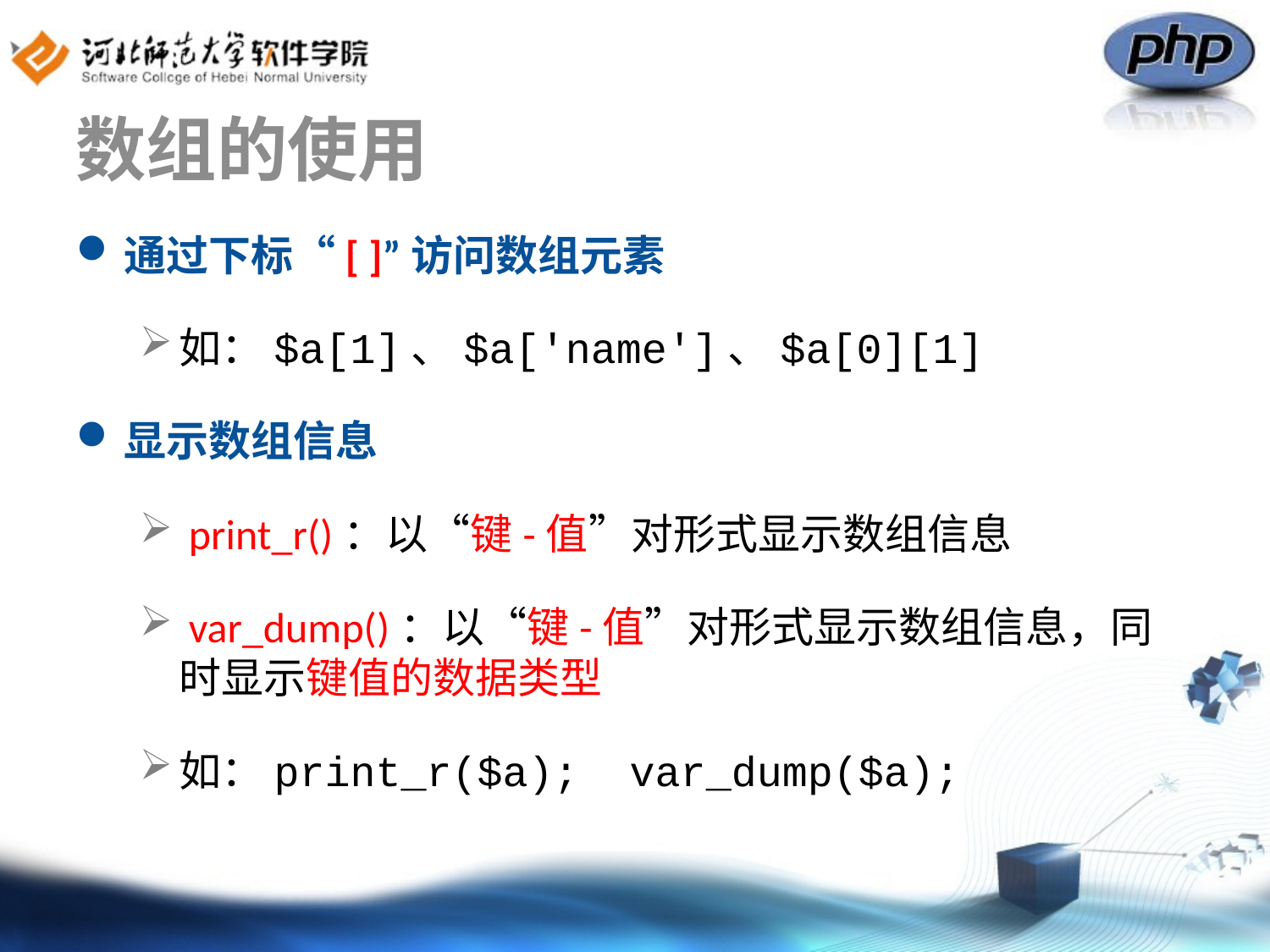

# 数组的使用
通过下标“[ ]”访问数组元素
如：$a[1]、$a['name']、$a[0][1]
显示数组信息
 print_r()：以“键-值”对形式显示数组信息
 var_dump()：以“键-值”对形式显示数组信息，同时显示键值的数据类型
如：print_r($a);  var_dump($a);